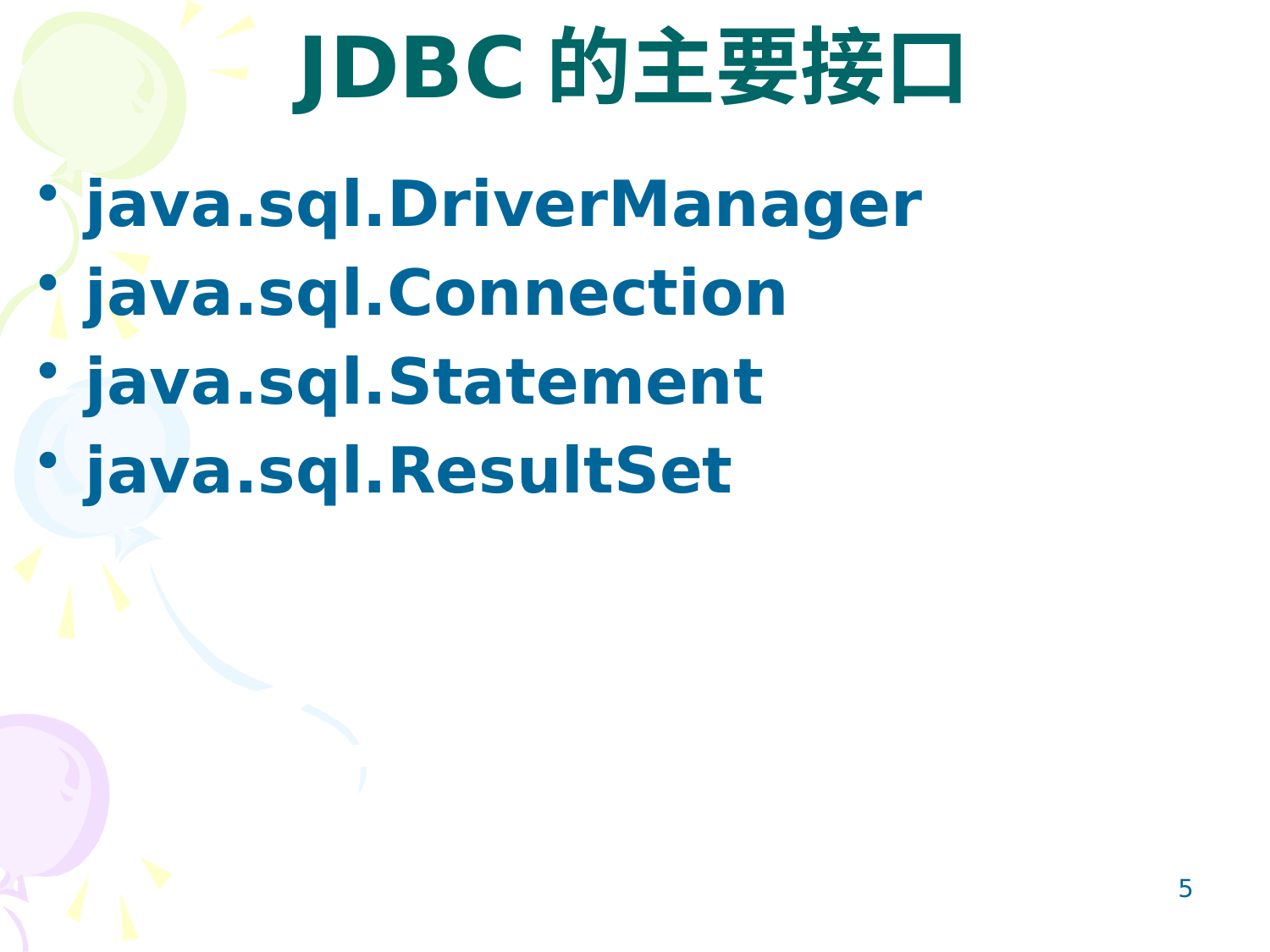

# JDBC的主要接口
java.sql.DriverManager
java.sql.Connection
java.sql.Statement
java.sql.ResultSet
5